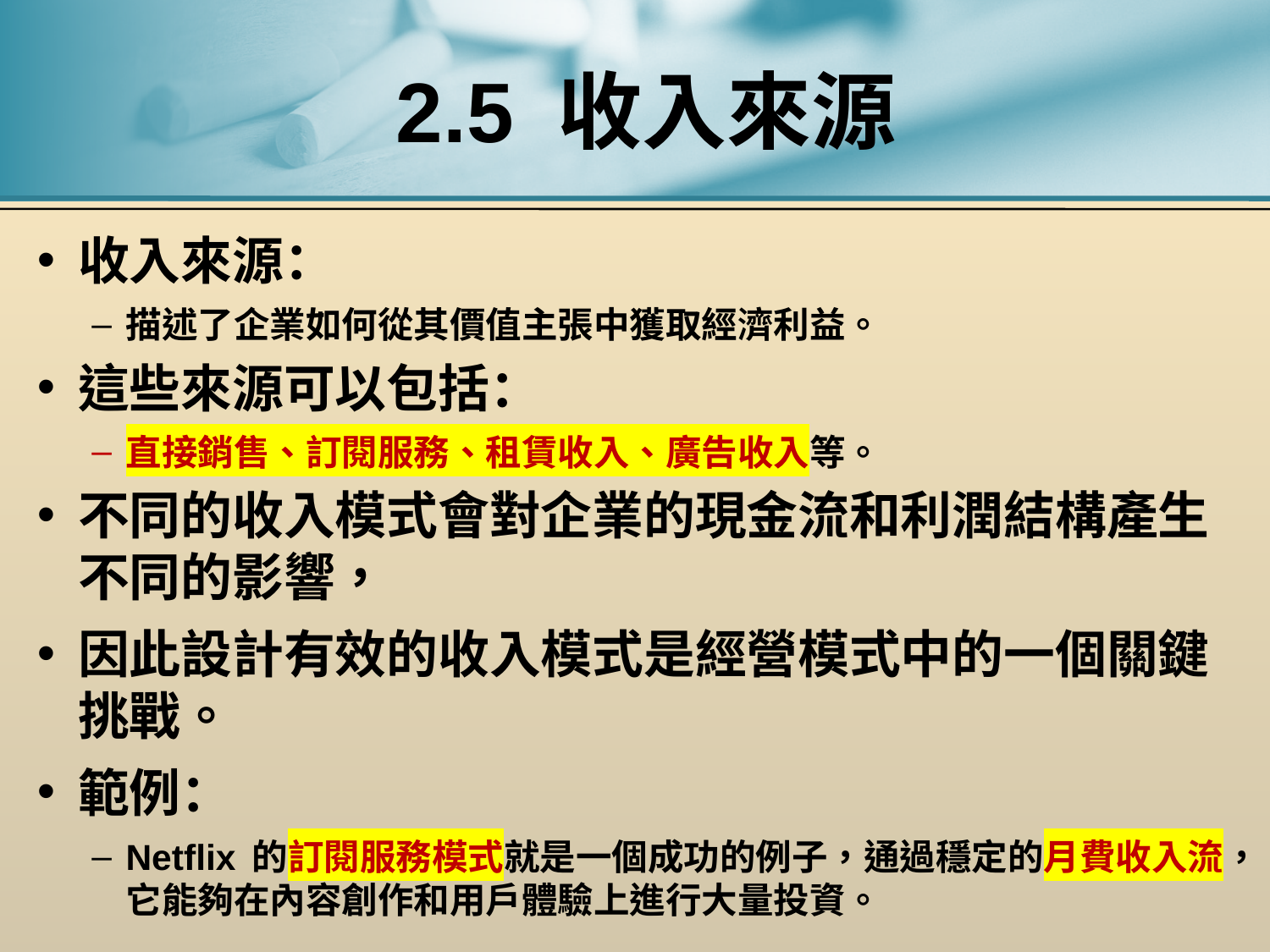

# 2.5 收入來源
收入來源：
描述了企業如何從其價值主張中獲取經濟利益。
這些來源可以包括：
直接銷售、訂閱服務、租賃收入、廣告收入等。
不同的收入模式會對企業的現金流和利潤結構產生不同的影響，
因此設計有效的收入模式是經營模式中的一個關鍵挑戰。
範例：
Netflix 的訂閱服務模式就是一個成功的例子，通過穩定的月費收入流，它能夠在內容創作和用戶體驗上進行大量投資。